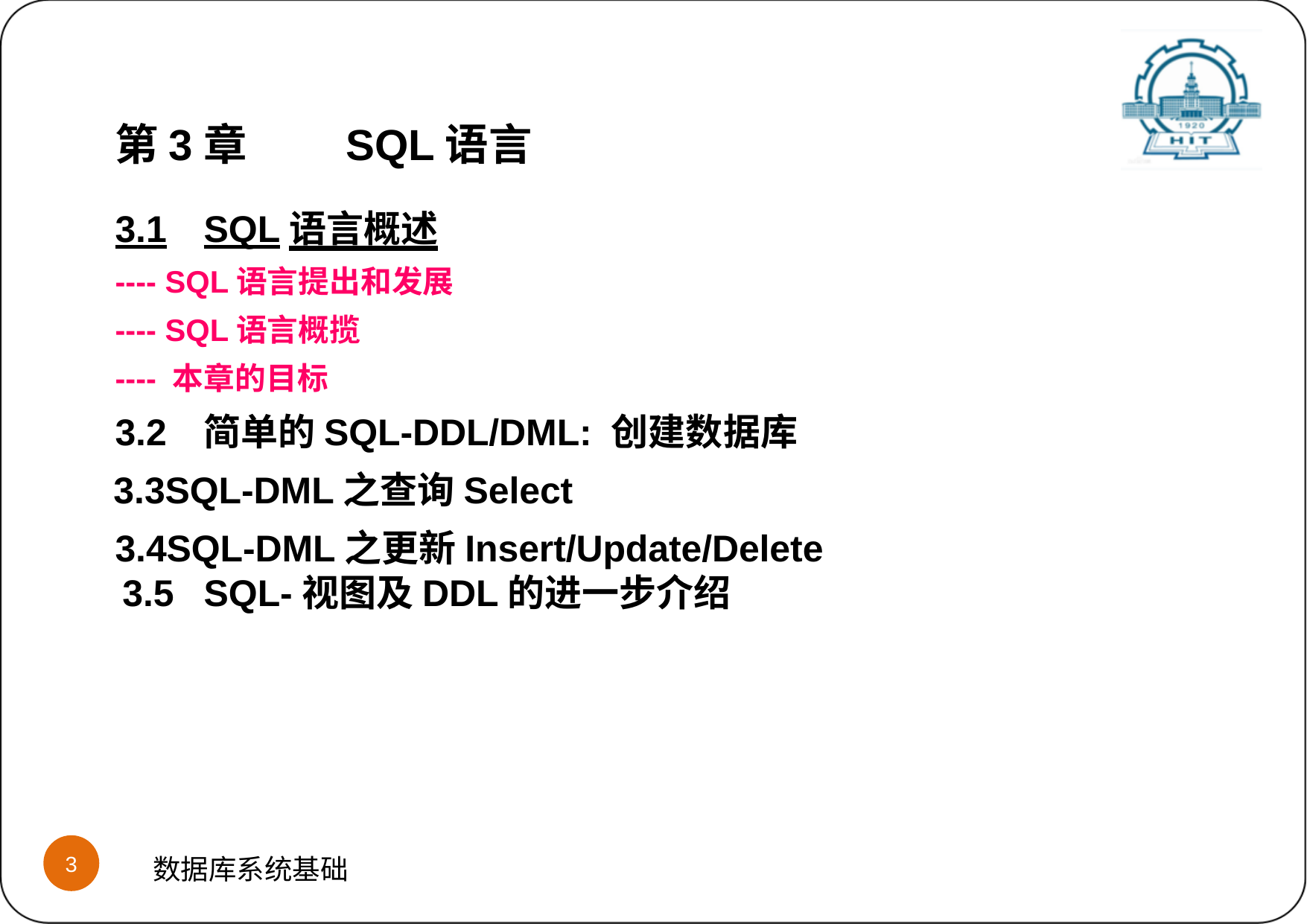

第3章	SQL语言
3.1	SQL语言概述
---- SQL语言提出和发展
---- SQL语言概揽
---- 本章的目标
3.2	简单的SQL-DDL/DML: 创建数据库
3SQL-DML之查询Select
3.4SQL-DML之更新Insert/Update/Delete  3.5	SQL-视图及DDL的进一步介绍